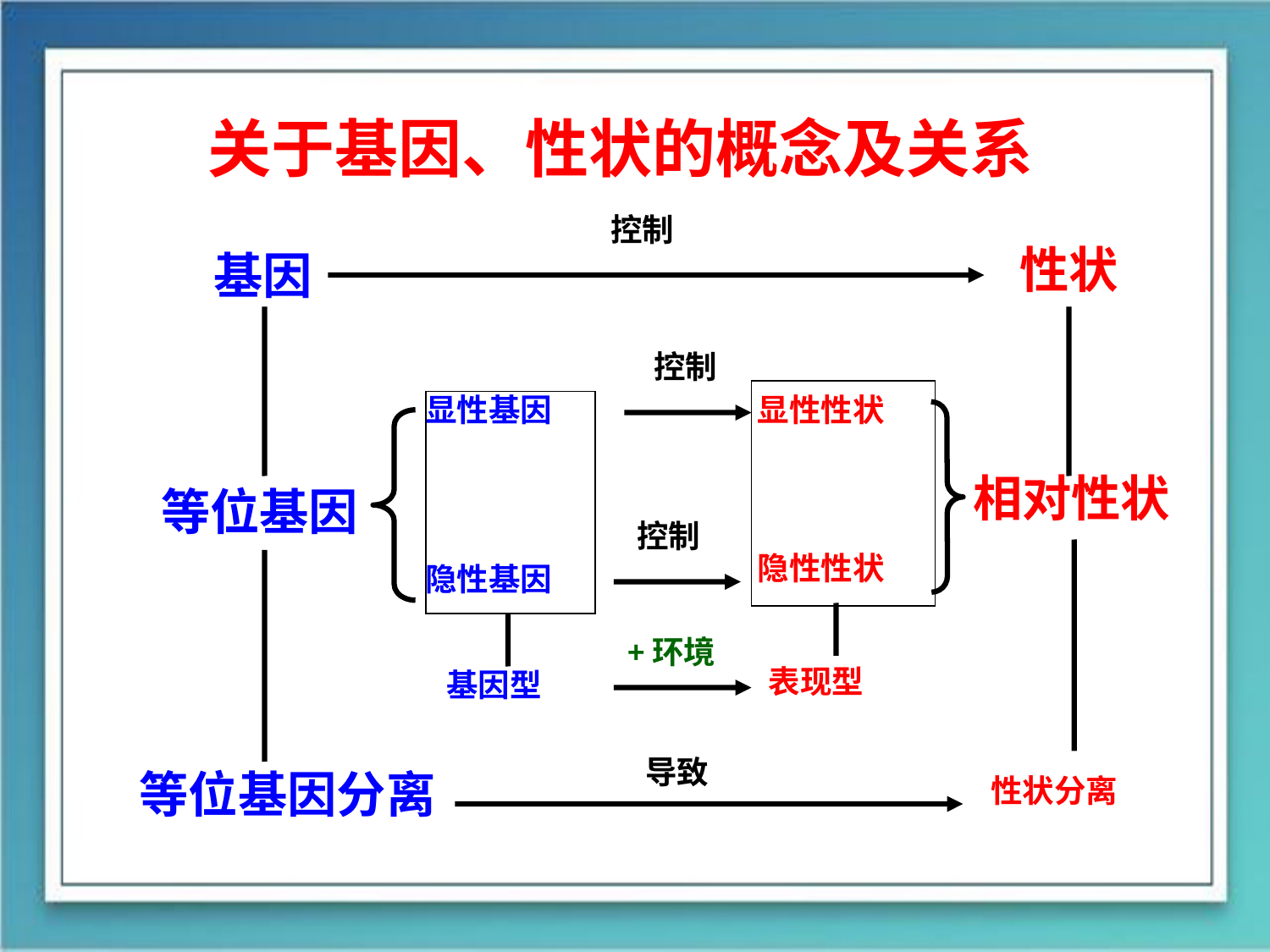

关于基因、性状的概念及关系
控制

性状
基因

控制

显性基因
显性性状

相对性状
等位基因
控制

隐性性状

隐性基因

+环境
表现型
基因型

导致

等位基因分离
性状分离